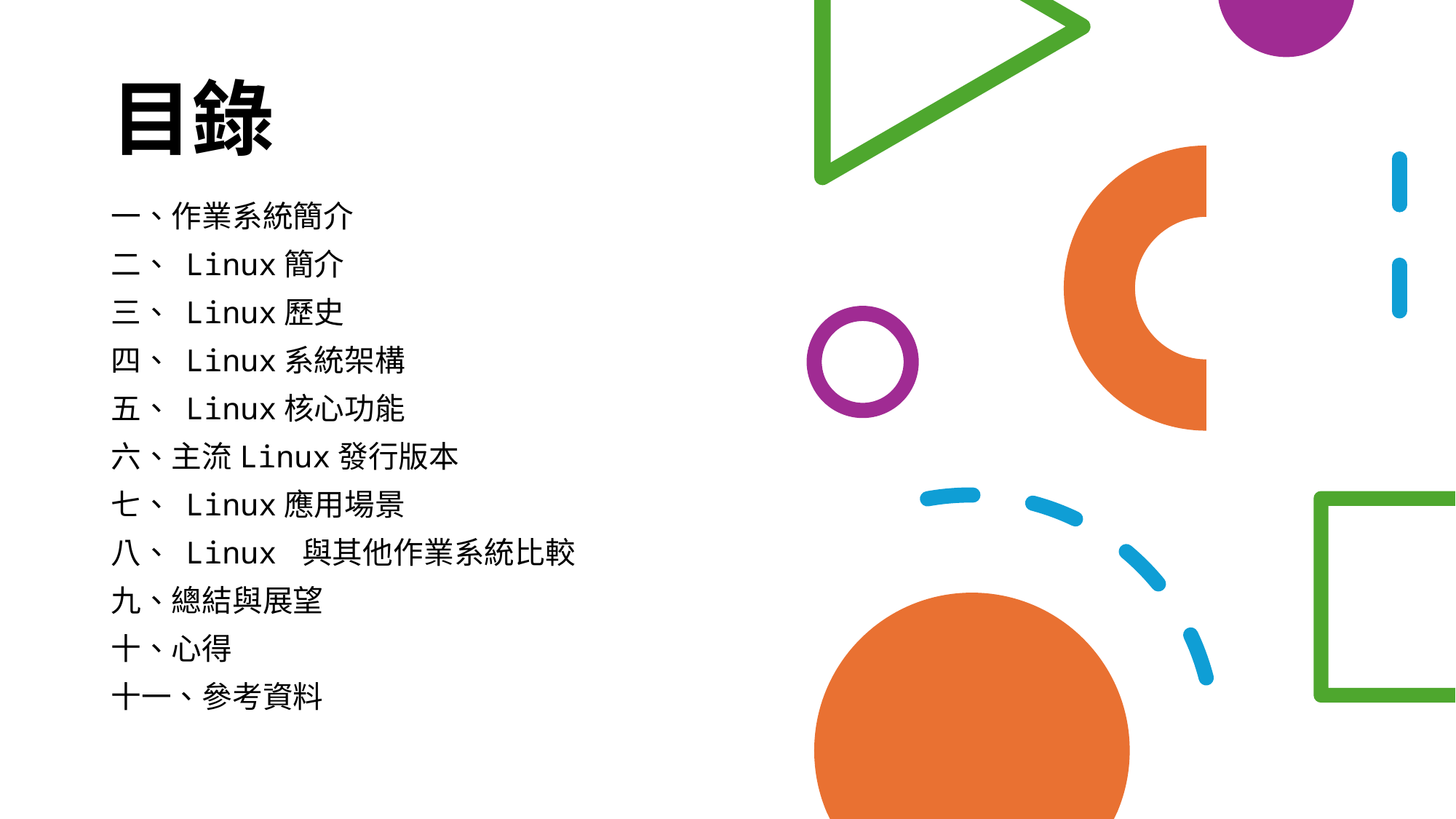

# 目錄

一、作業系統簡介
二、 Linux簡介
三、 Linux歷史
四、 Linux系統架構
五、 Linux核心功能
六、主流Linux發行版本
七、 Linux應用場景
八、 Linux 與其他作業系統比較
九、總結與展望
十、心得
十一、參考資料